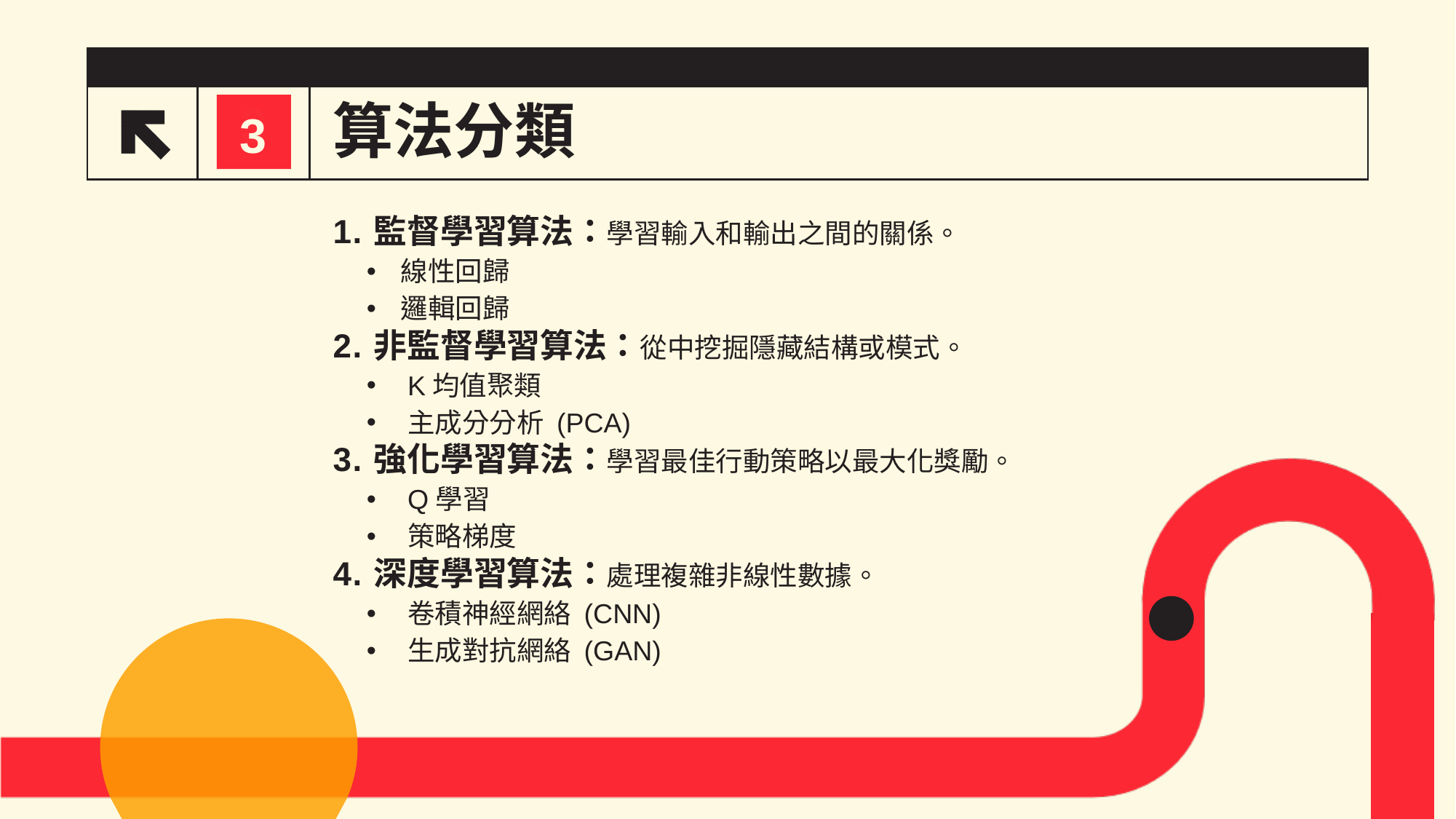

# 算法分類
3
3
監督學習算法：學習輸入和輸出之間的關係。
線性回歸
邏輯回歸
非監督學習算法：從中挖掘隱藏結構或模式。
K均值聚類
主成分分析 (PCA)
強化學習算法：學習最佳行動策略以最大化獎勵。
Q學習
策略梯度
深度學習算法：處理複雜非線性數據。
卷積神經網絡 (CNN)
生成對抗網絡 (GAN)